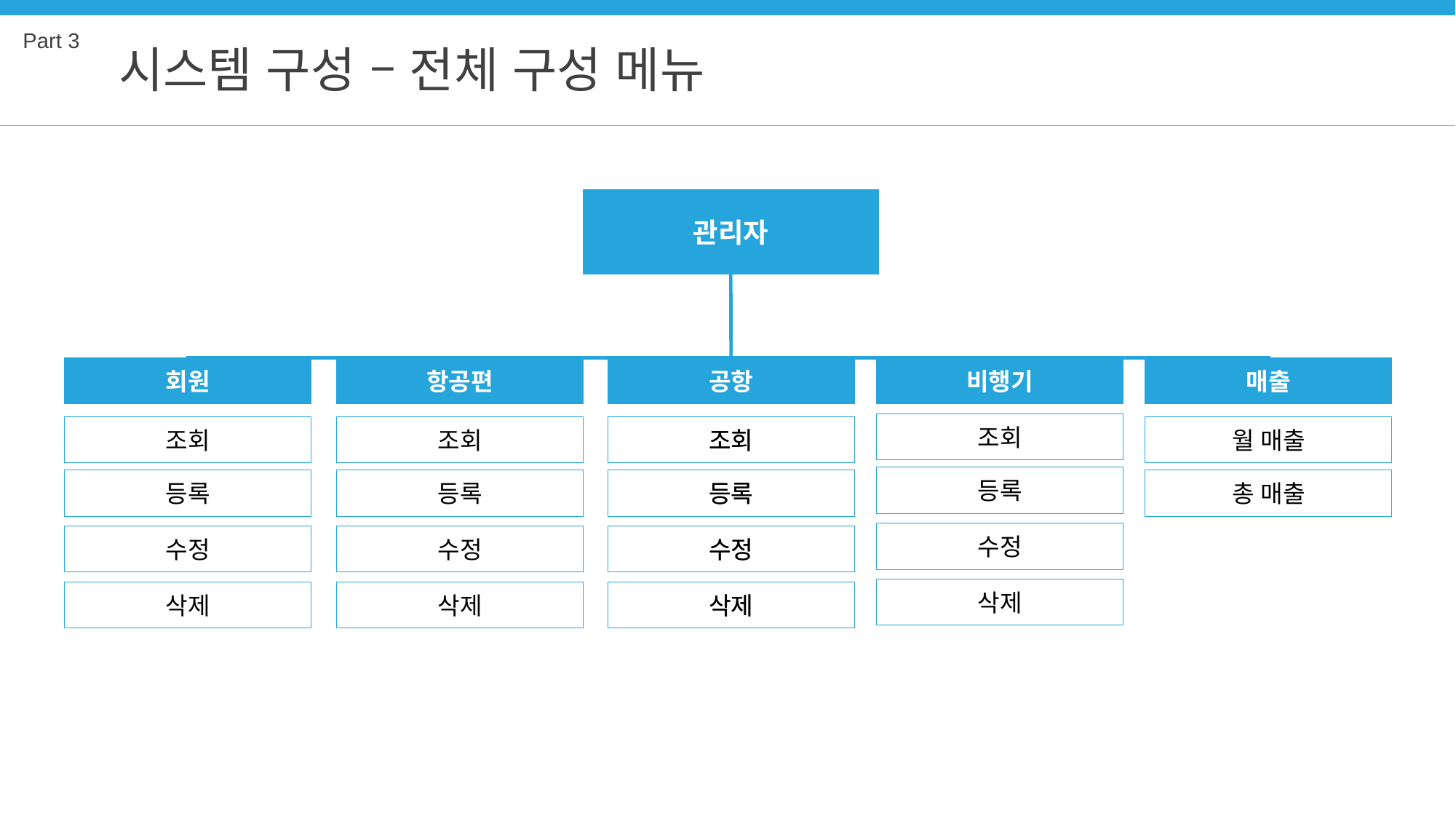

Part 3
시스템 구성 – 전체 구성 메뉴
관리자
회원
항공편
공항
비행기
매출
조회
조회
조회
조회
조회
월 매출
등록
등록
등록
등록
등록
총 매출
수정
수정
수정
수정
수정
삭제
삭제
삭제
삭제
삭제